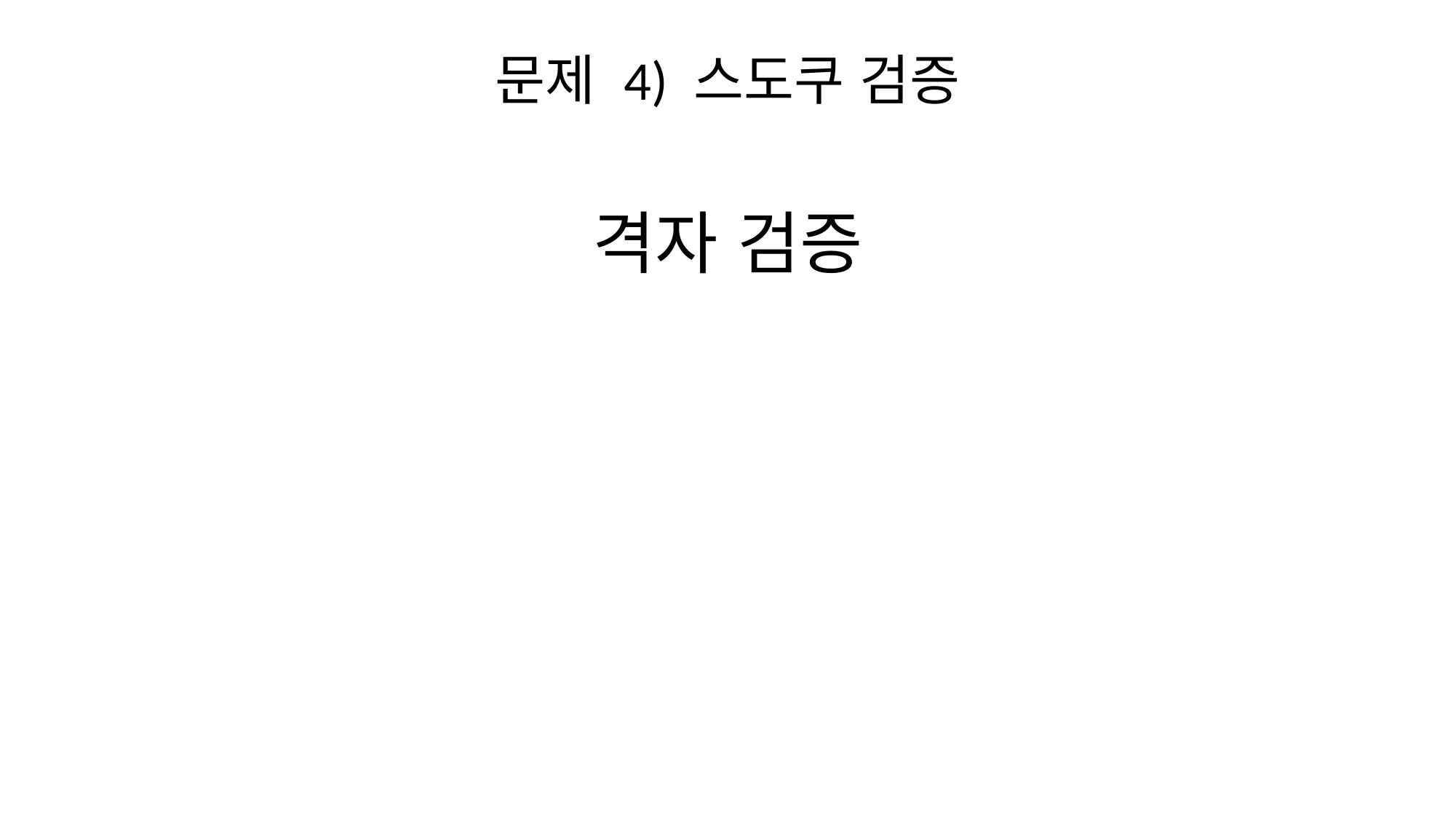

# 문제 4) 스도쿠 검증
격자 검증